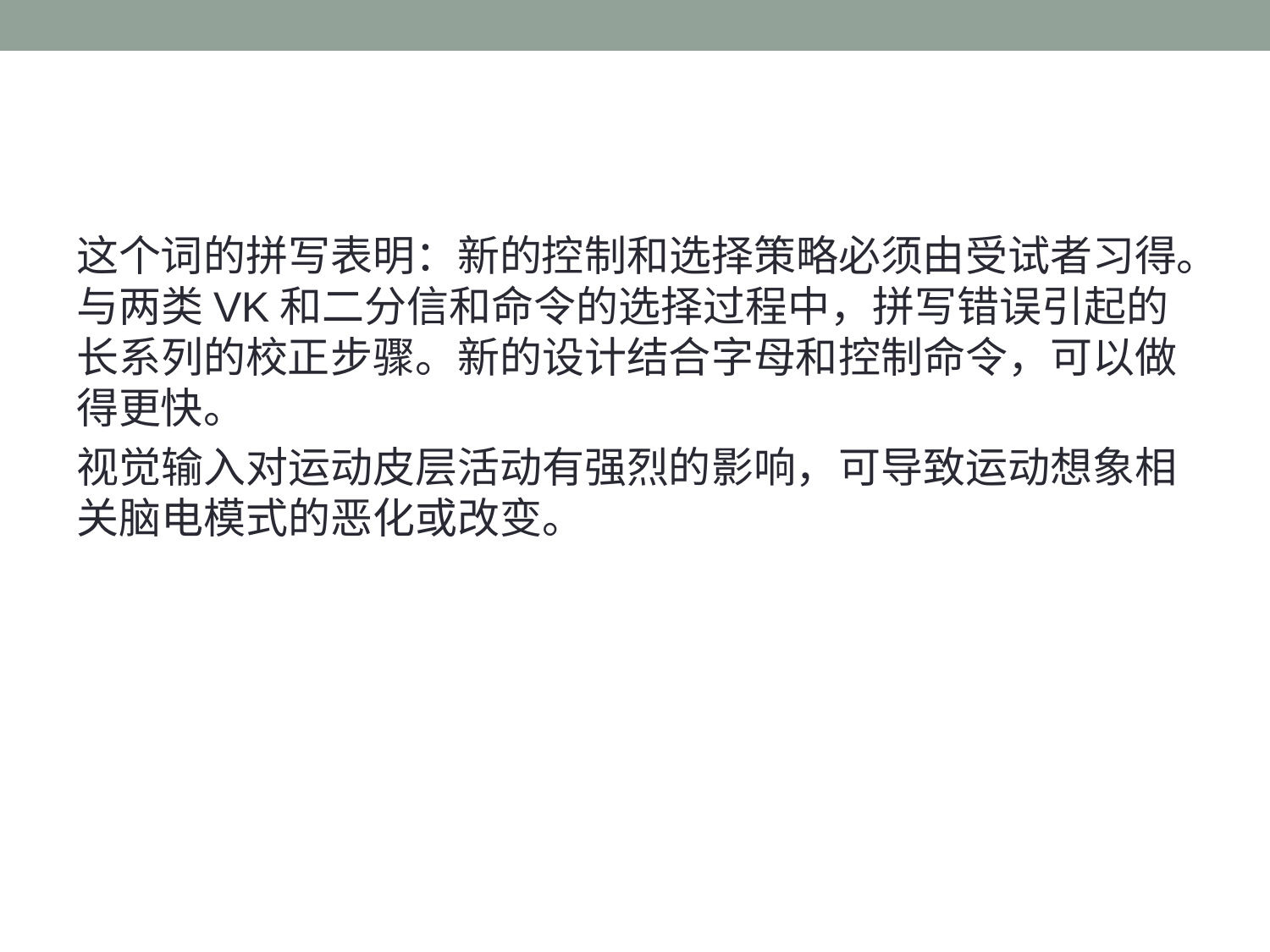

#
这个词的拼写表明：新的控制和选择策略必须由受试者习得。与两类VK和二分信和命令的选择过程中，拼写错误引起的长系列的校正步骤。新的设计结合字母和控制命令，可以做得更快。
视觉输入对运动皮层活动有强烈的影响，可导致运动想象相关脑电模式的恶化或改变。